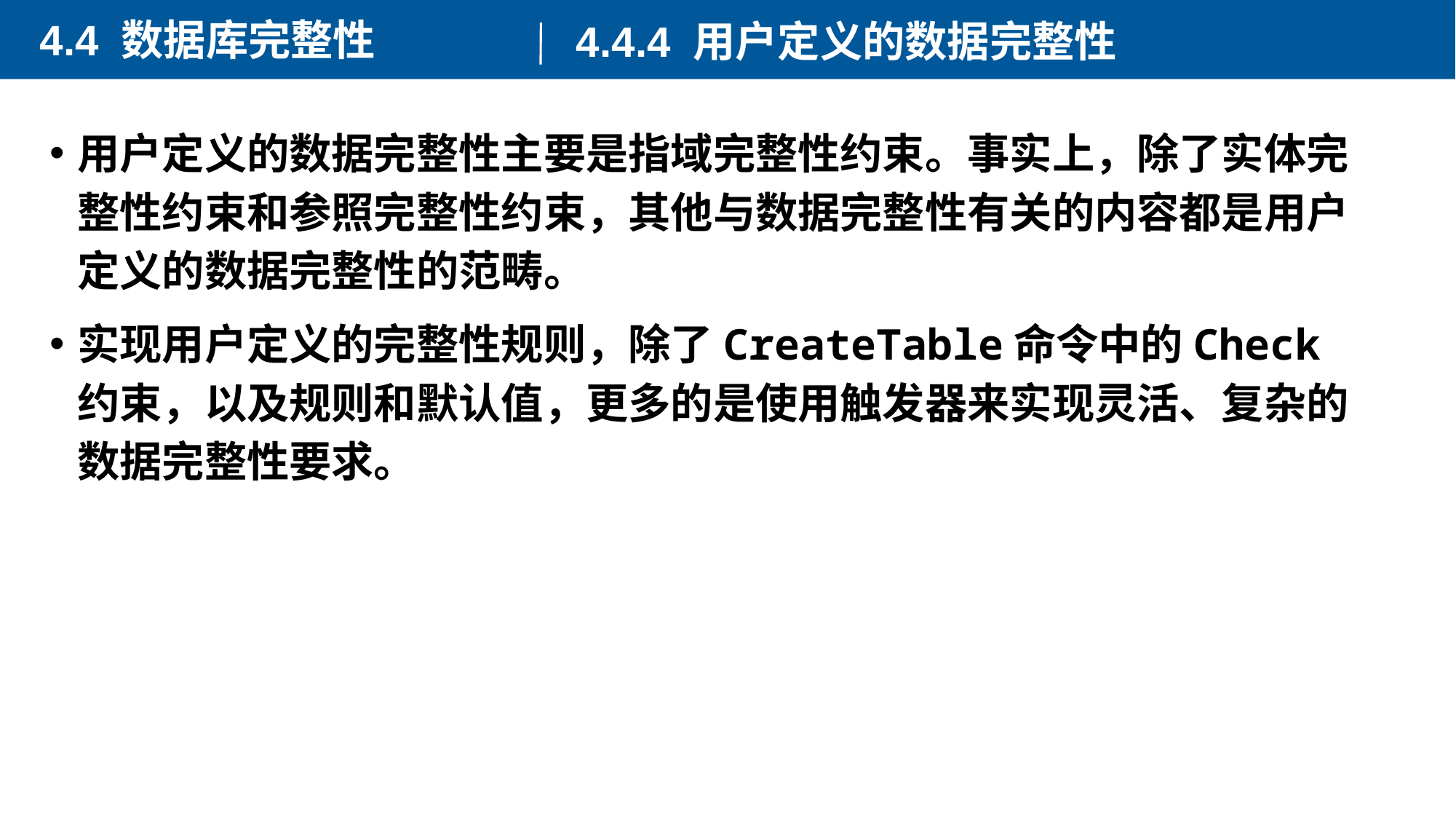

4.4 数据库完整性
4.4.4 用户定义的数据完整性
用户定义的数据完整性主要是指域完整性约束。事实上，除了实体完整性约束和参照完整性约束，其他与数据完整性有关的内容都是用户定义的数据完整性的范畴。
实现用户定义的完整性规则，除了CreateTable命令中的Check约束，以及规则和默认值，更多的是使用触发器来实现灵活、复杂的数据完整性要求。